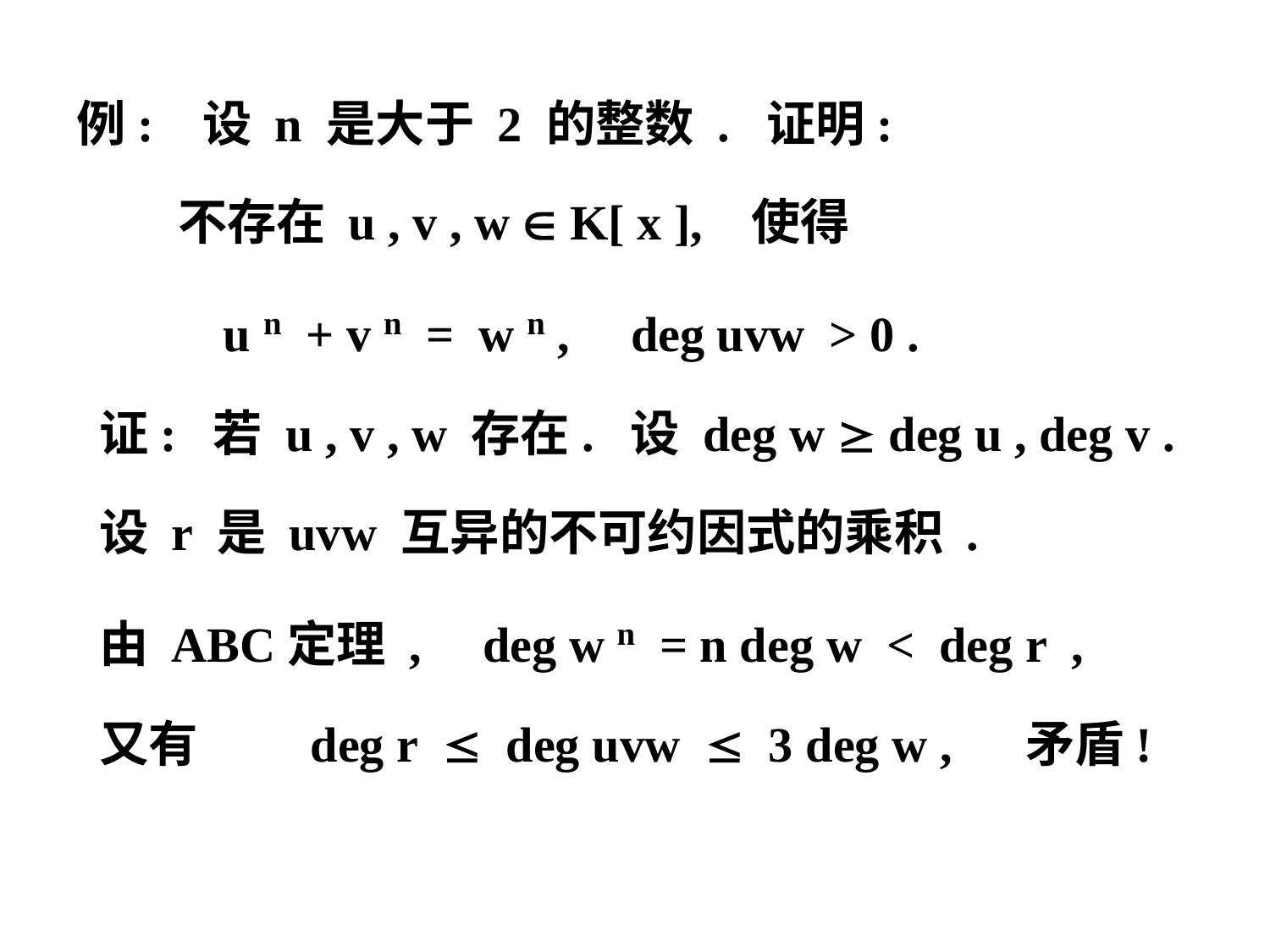

例:   设 n 是大于 2 的整数 .  证明:
        不存在 u , v , w ∈ K[ x ],   使得
            u n  + v n  =  w n ,     deg uvw  > 0 .
 证:  若 u , v , w 存在.  设 deg w ≥ deg u , deg v .
 设 r 是 uvw 互异的不可约因式的乘积 .
 由 ABC定理 ,     deg w n  = n deg w  <  deg r  ,
 又有         deg r  ≤  deg uvw  ≤  3 deg w ,     矛盾!